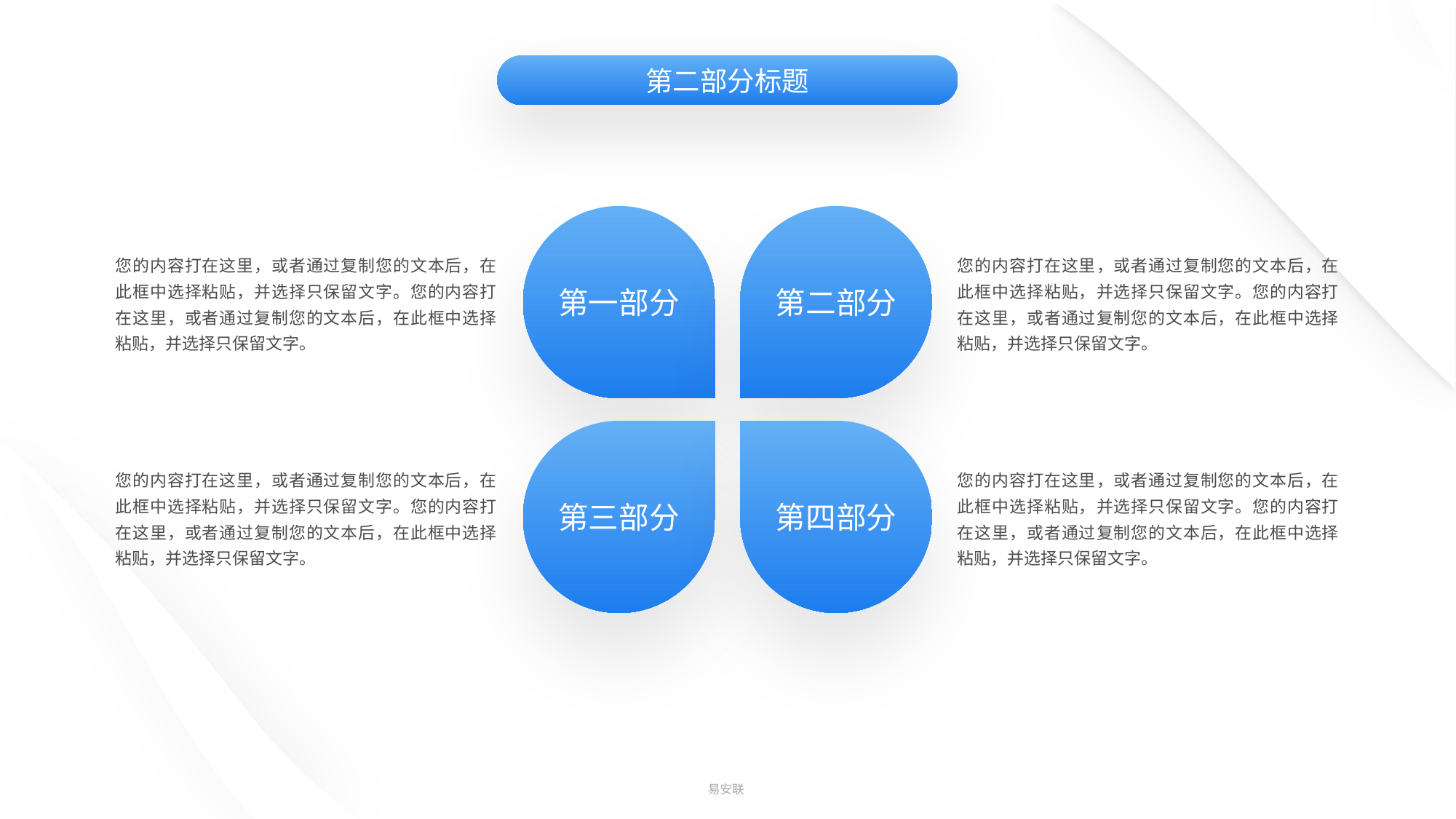

第二部分标题
第一部分
第二部分
您的内容打在这里，或者通过复制您的文本后，在此框中选择粘贴，并选择只保留文字。您的内容打在这里，或者通过复制您的文本后，在此框中选择粘贴，并选择只保留文字。
您的内容打在这里，或者通过复制您的文本后，在此框中选择粘贴，并选择只保留文字。您的内容打在这里，或者通过复制您的文本后，在此框中选择粘贴，并选择只保留文字。
第三部分
第四部分
您的内容打在这里，或者通过复制您的文本后，在此框中选择粘贴，并选择只保留文字。您的内容打在这里，或者通过复制您的文本后，在此框中选择粘贴，并选择只保留文字。
您的内容打在这里，或者通过复制您的文本后，在此框中选择粘贴，并选择只保留文字。您的内容打在这里，或者通过复制您的文本后，在此框中选择粘贴，并选择只保留文字。